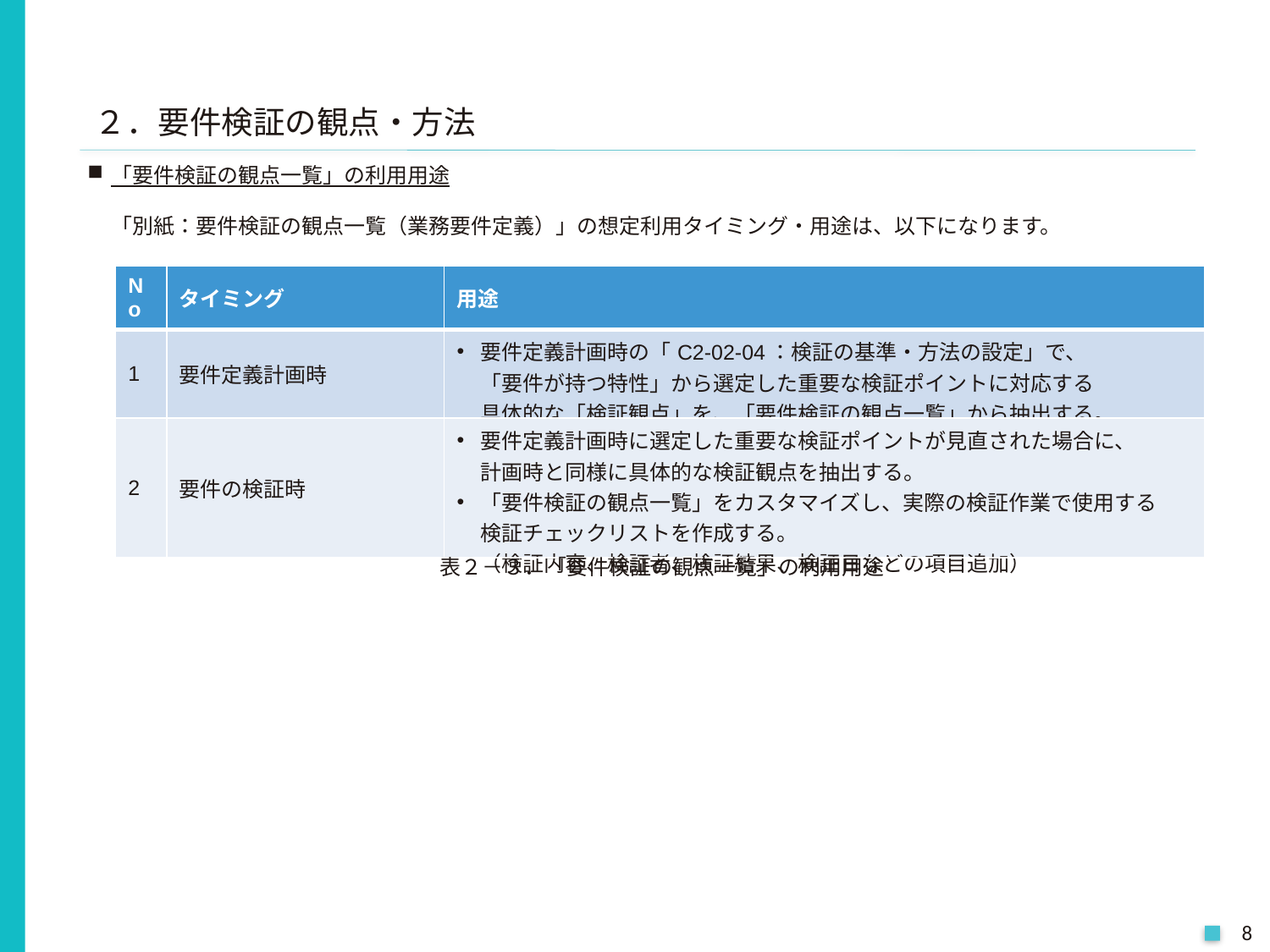

２．要件検証の観点・方法
「要件検証の観点一覧」の利用用途
「別紙：要件検証の観点一覧（業務要件定義）」の想定利用タイミング・用途は、以下になります。
| No | タイミング | 用途 |
| --- | --- | --- |
| 1 | 要件定義計画時 | 要件定義計画時の「C2-02-04：検証の基準・方法の設定」で、 「要件が持つ特性」から選定した重要な検証ポイントに対応する 具体的な「検証観点」を、「要件検証の観点一覧」から抽出する。 |
| 2 | 要件の検証時 | 要件定義計画時に選定した重要な検証ポイントが見直された場合に、 計画時と同様に具体的な検証観点を抽出する。 「要件検証の観点一覧」をカスタマイズし、実際の検証作業で使用する 検証チェックリストを作成する。 （検証内容、検証者、検証結果、検証日などの項目追加） |
表２－３．「要件検証の観点一覧」の利用用途
8